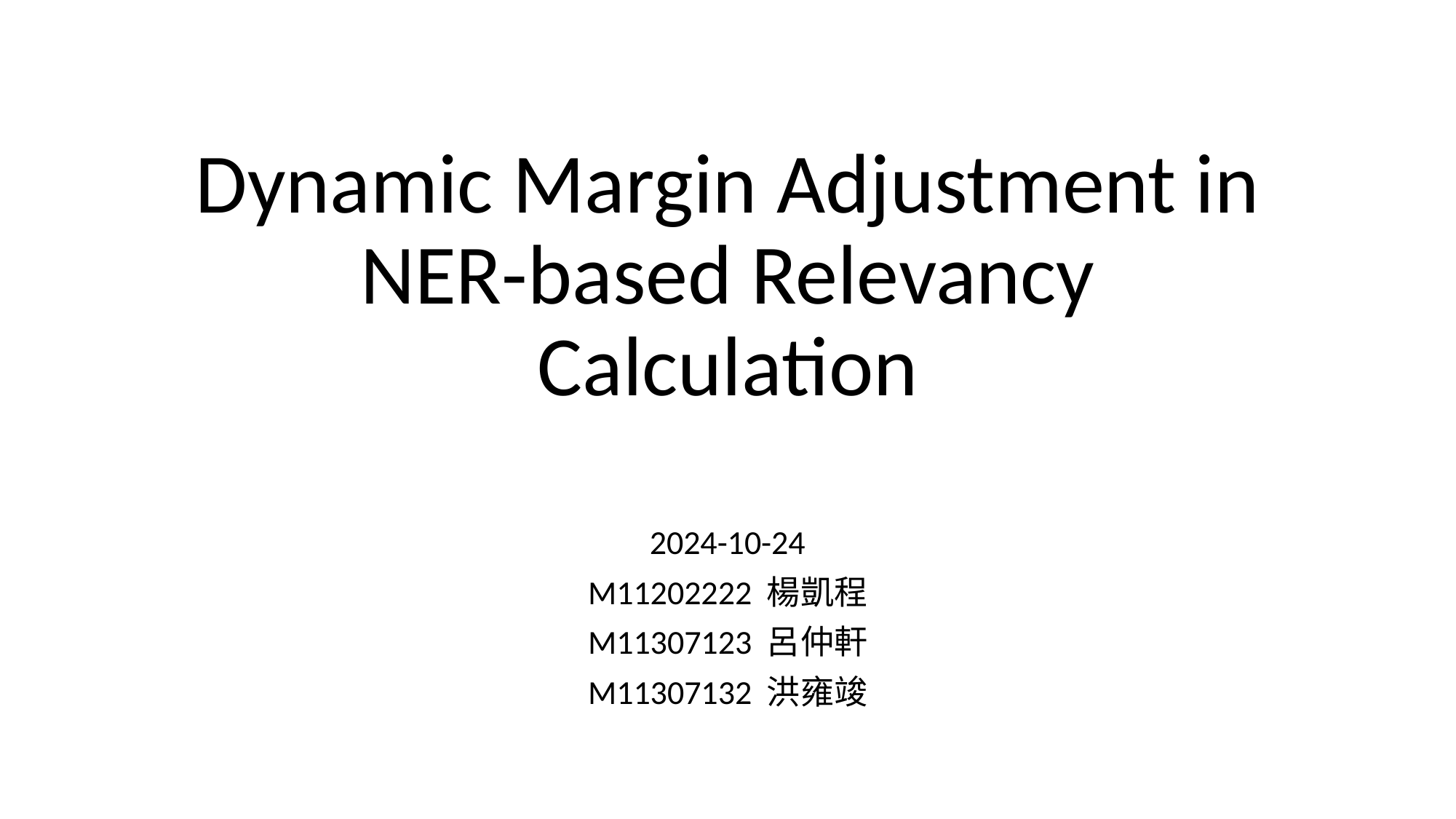

# Dynamic Margin Adjustment in NER-based Relevancy Calculation
2024-10-24
M11202222 楊凱程
M11307123 呂仲軒
M11307132 洪雍竣